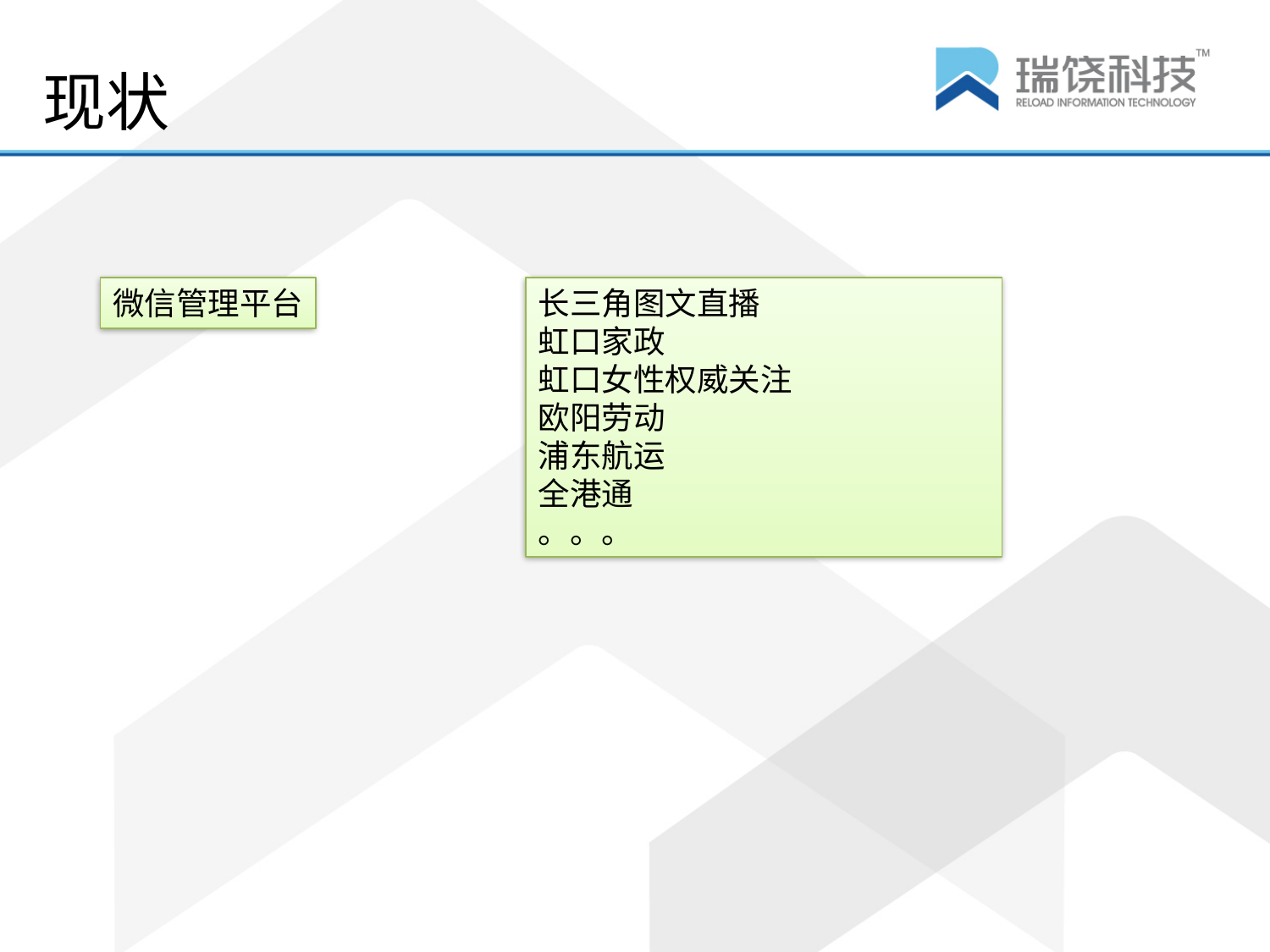

现状
微信管理平台
长三角图文直播
虹口家政
虹口女性权威关注
欧阳劳动
浦东航运
全港通
。。。